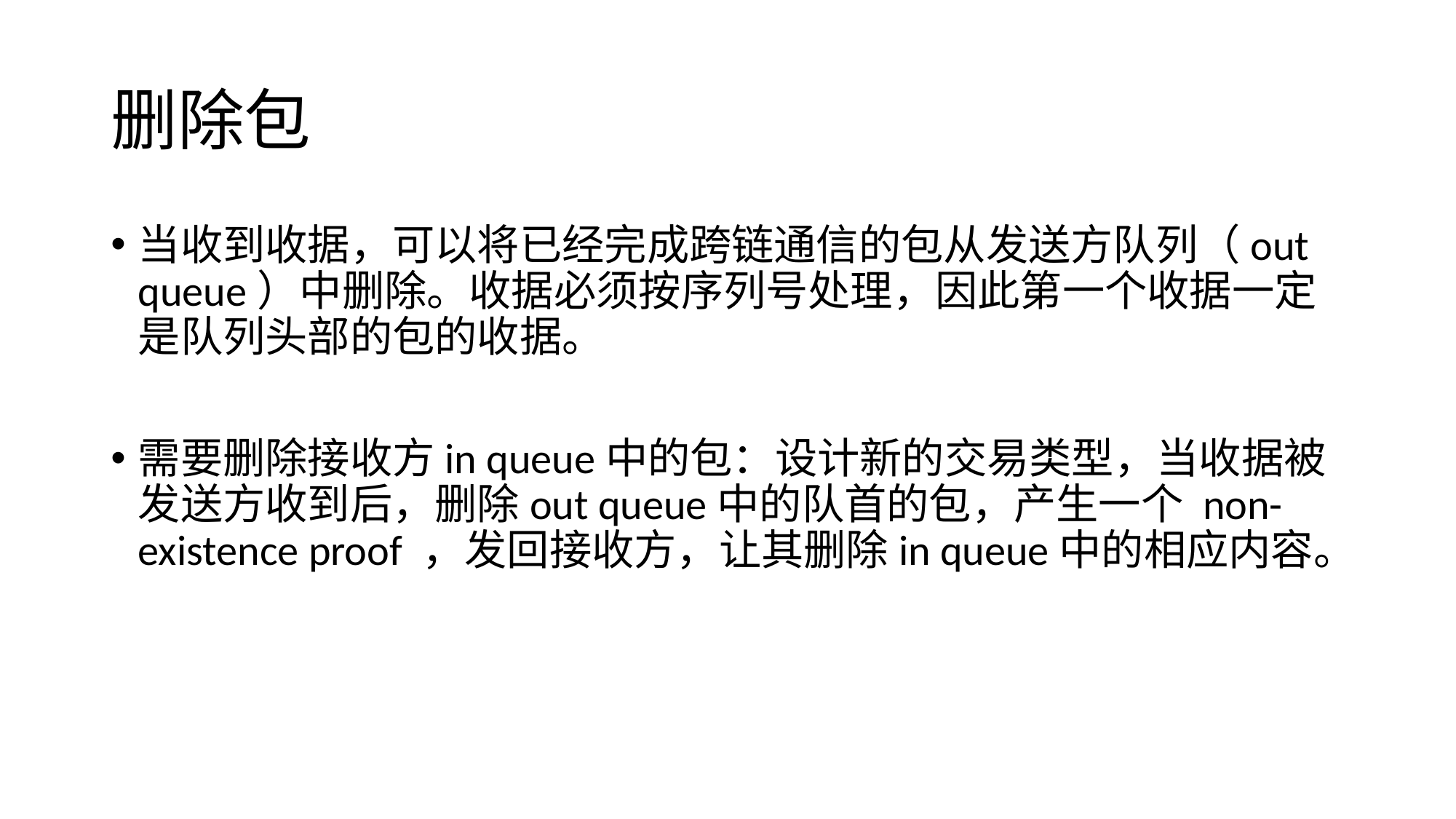

# 删除包
当收到收据，可以将已经完成跨链通信的包从发送方队列（out queue）中删除。收据必须按序列号处理，因此第一个收据一定是队列头部的包的收据。

需要删除接收方in queue中的包：设计新的交易类型，当收据被发送方收到后，删除out queue中的队首的包，产生一个 non-existence proof ，发回接收方，让其删除in queue中的相应内容。